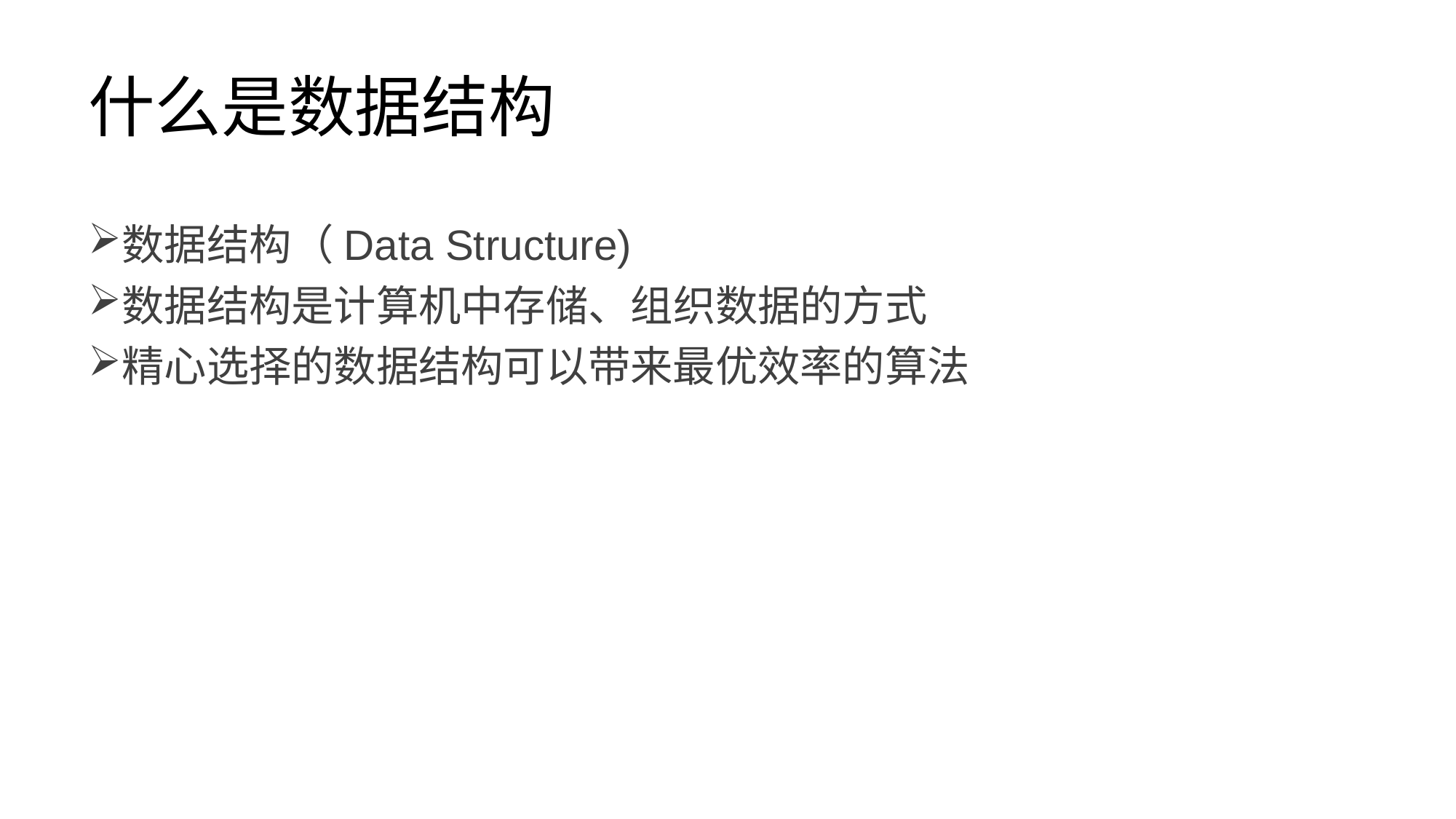

# 什么是数据结构
数据结构（Data Structure)
数据结构是计算机中存储、组织数据的方式
精心选择的数据结构可以带来最优效率的算法